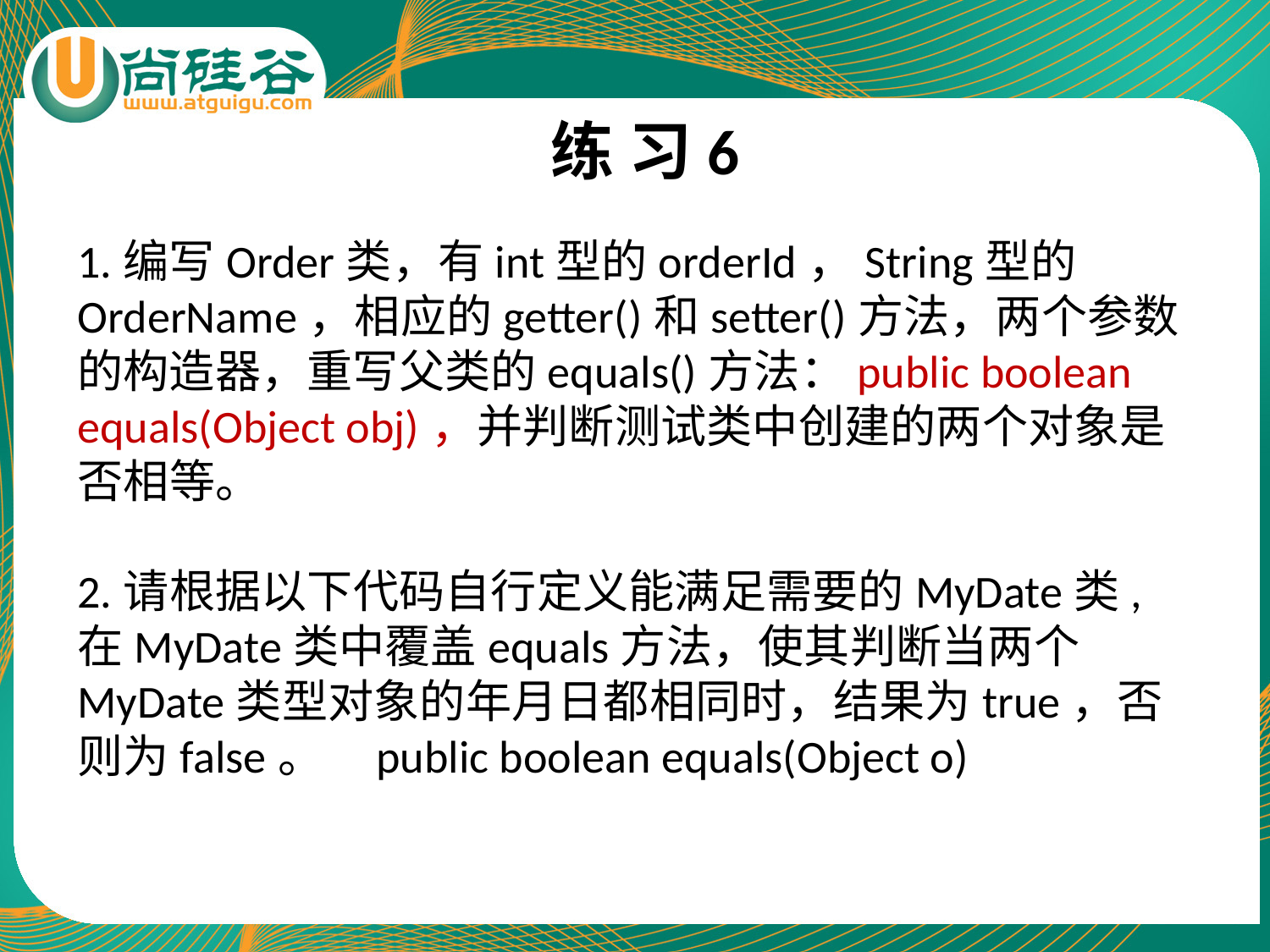

# 练 习6
1.编写Order类，有int型的orderId，String型的OrderName，相应的getter()和setter()方法，两个参数的构造器，重写父类的equals()方法：public boolean equals(Object obj)，并判断测试类中创建的两个对象是否相等。

2.请根据以下代码自行定义能满足需要的MyDate类,在MyDate类中覆盖equals方法，使其判断当两个MyDate类型对象的年月日都相同时，结果为true，否则为false。    public boolean equals(Object o)